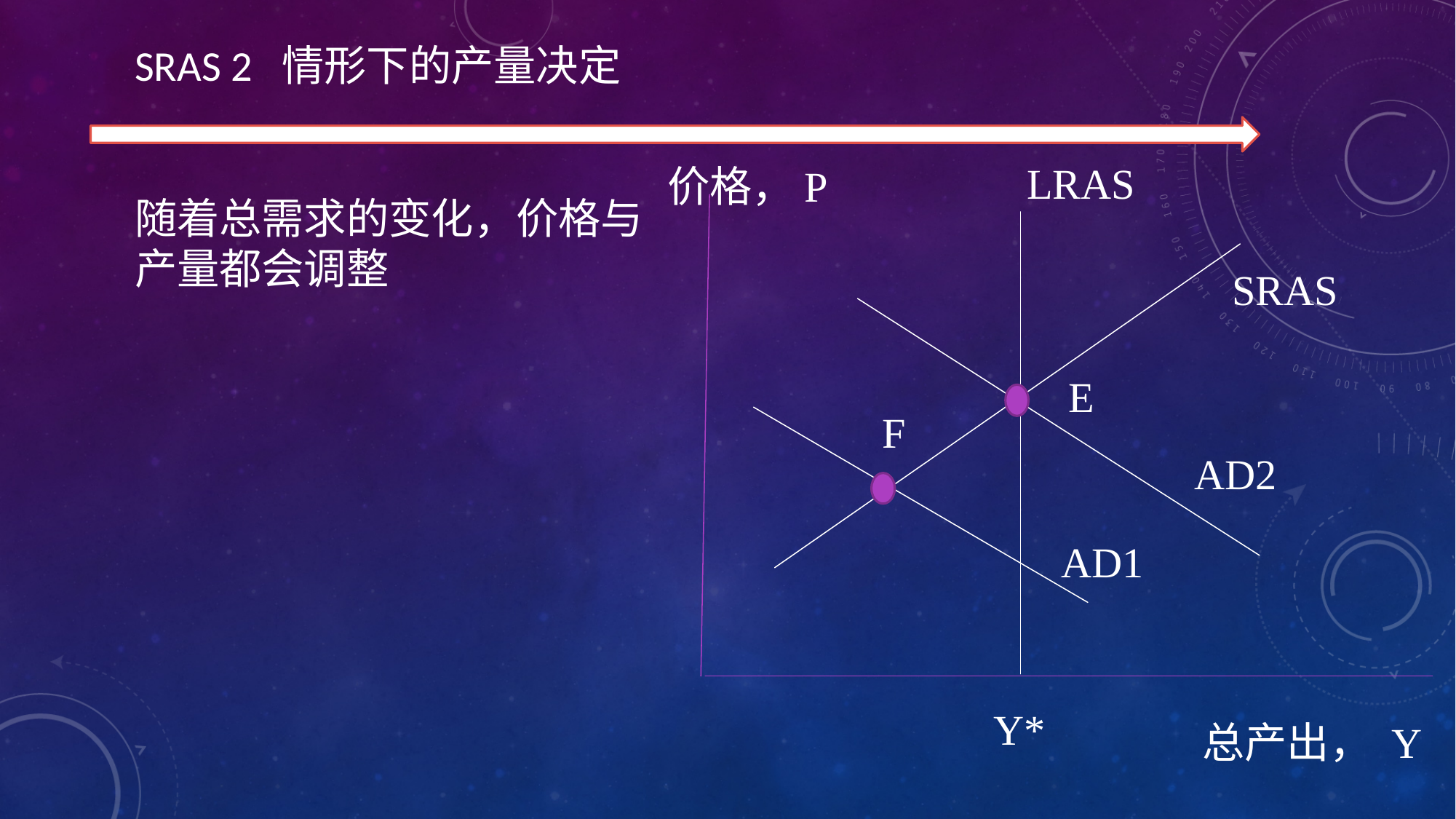

# SRAS 2  情形下的产量决定 随着总需求的变化，价格与产量都会调整

LRAS
价格，P
SRAS
E

F
AD2

AD1
Y*
总产出， Y